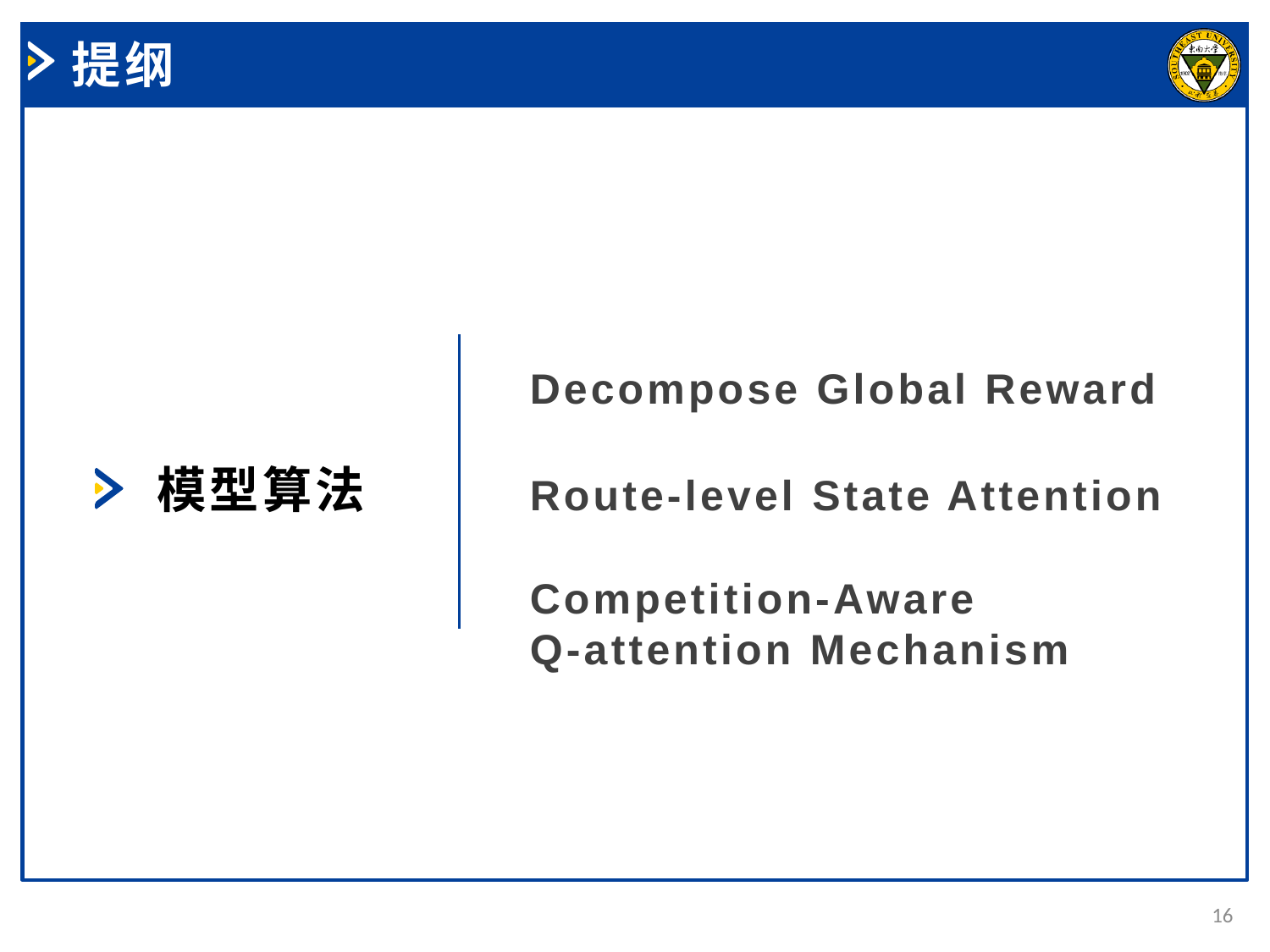

提纲
Decompose Global Reward
模型算法

Route-level State Attention
Competition-Aware
Q-attention Mechanism
16